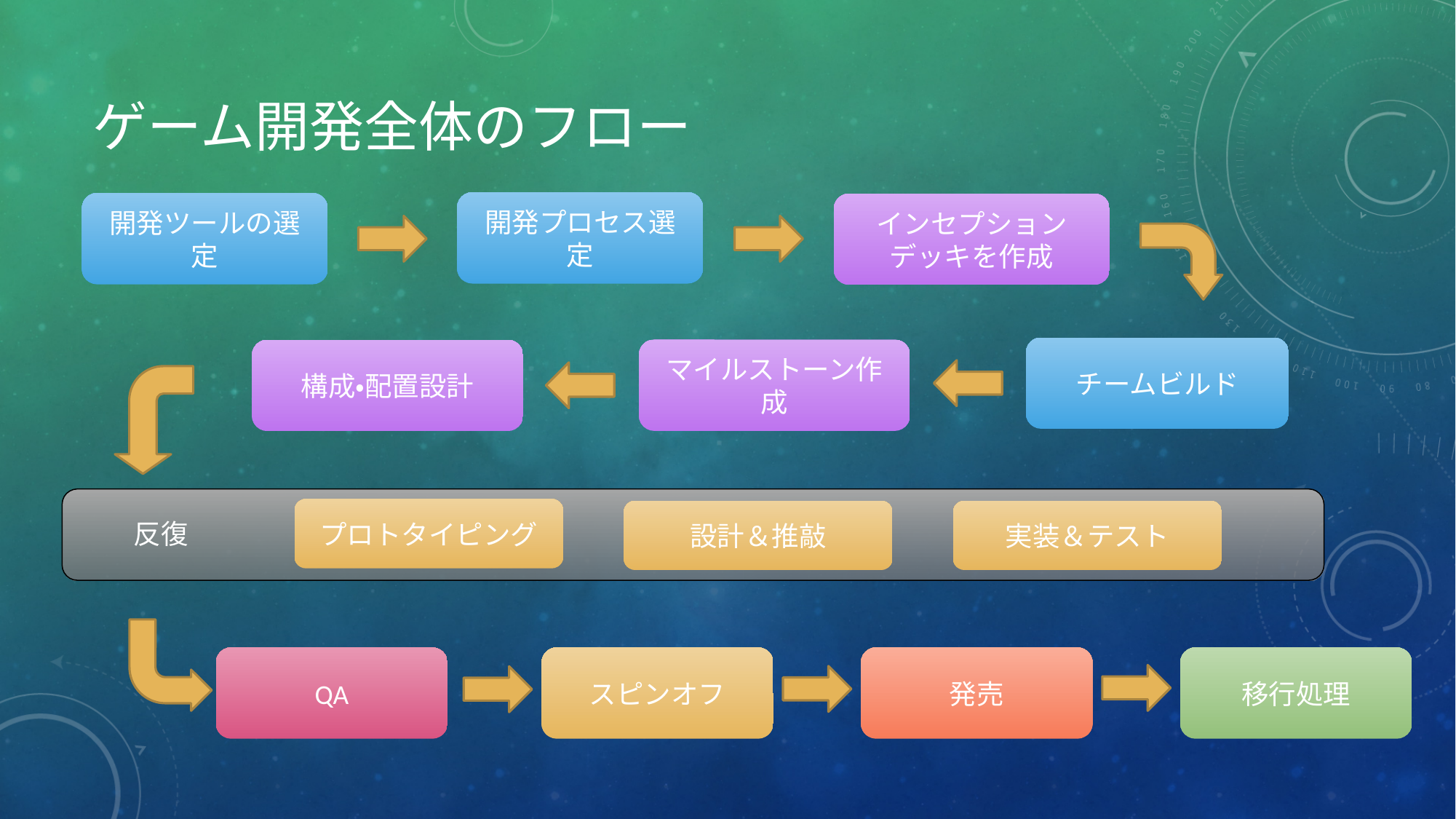

# ゲーム開発全体のフロー
開発プロセス選定
開発ツールの選定
インセプションデッキを作成

チームビルド
マイルストーン作成
構成・配置設計

プロトタイピング
設計＆推敲
実装＆テスト
反復

QA
移行処理
スピンオフ
発売